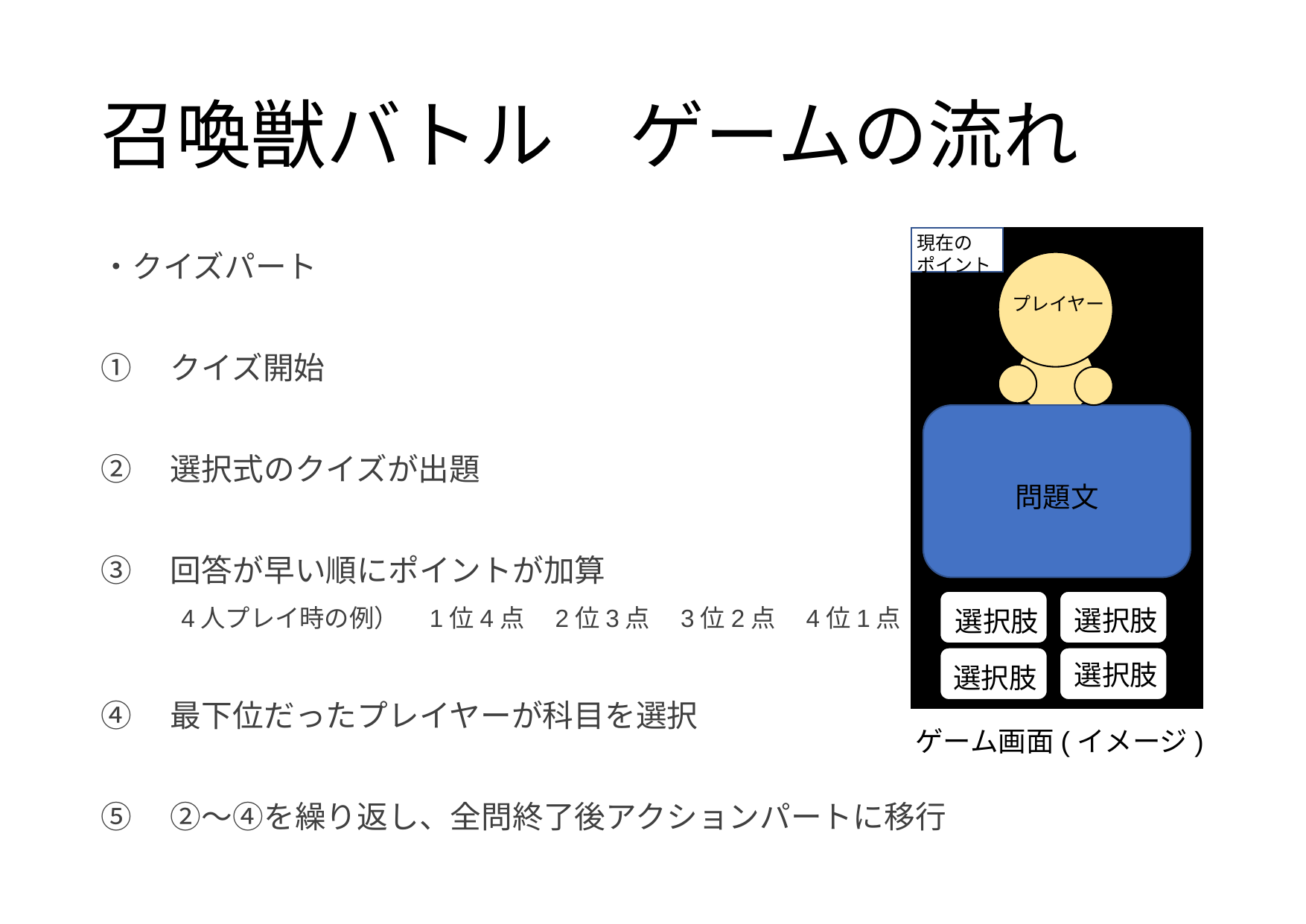

# 召喚獣バトル　ゲームの流れ
現在の
ポイント

・クイズパート

①　クイズ開始

②　選択式のクイズが出題

③　回答が早い順にポイントが加算
　　　4人プレイ時の例）　1位4点　2位3点　3位2点　4位1点

④　最下位だったプレイヤーが科目を選択

⑤　②～④を繰り返し、全問終了後アクションパートに移行

プレイヤー

問題文

選択肢
選択肢

選択肢
選択肢
ゲーム画面(イメージ)